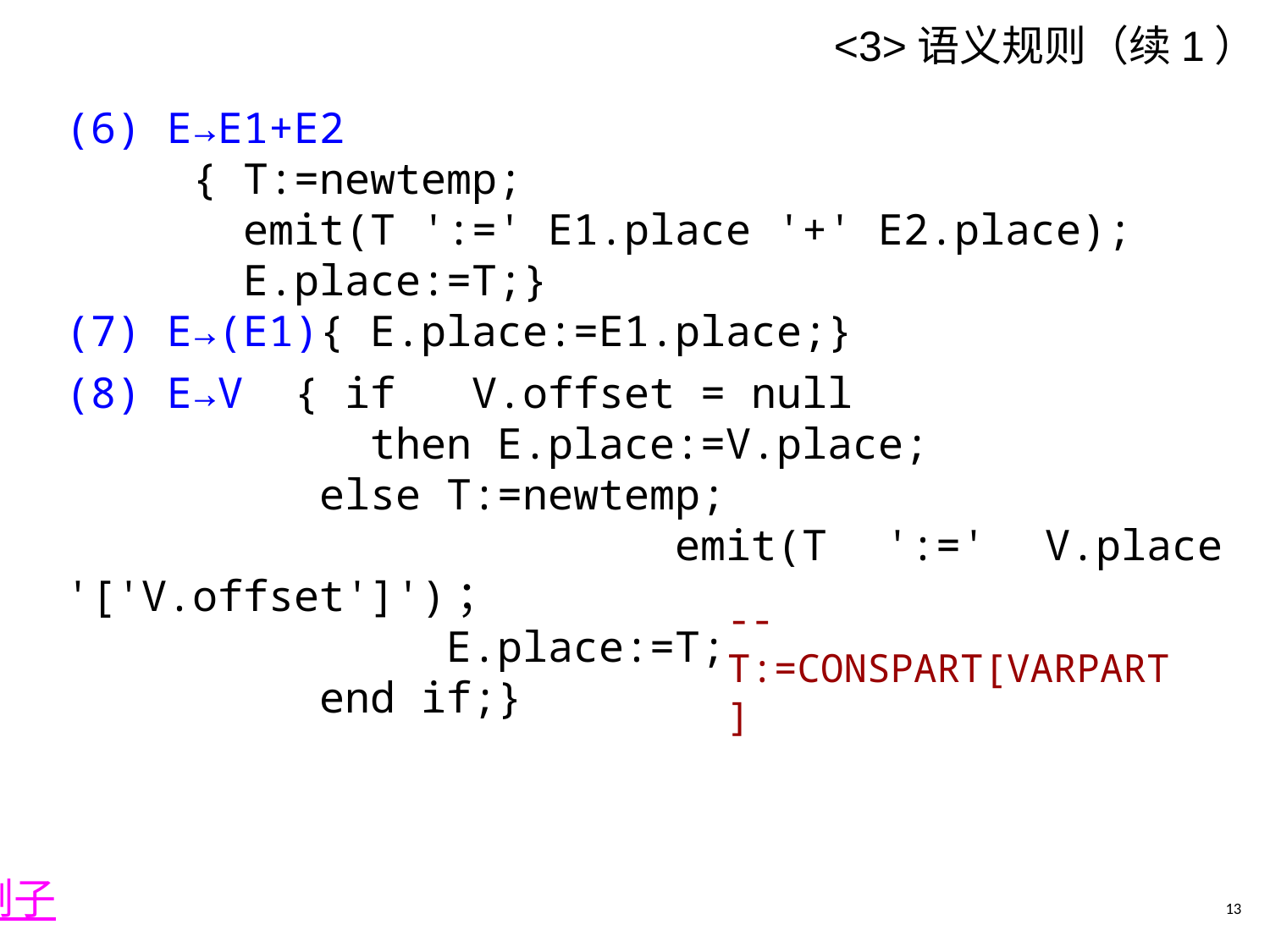

# <3>语义规则（续1）
(6) E→E1+E2
	{ T:=newtemp;
	  emit(T ':=' E1.place '+' E2.place);
	  E.place:=T;}
(7) E→(E1){ E.place:=E1.place;}
(8) E→V  { if   V.offset = null
            then E.place:=V.place;
		else T:=newtemp;
  		     emit(T ':=' V.place '['V.offset']')；
		     E.place:=T;
		end if;}
--T:=CONSPART[VARPART]
例子
13